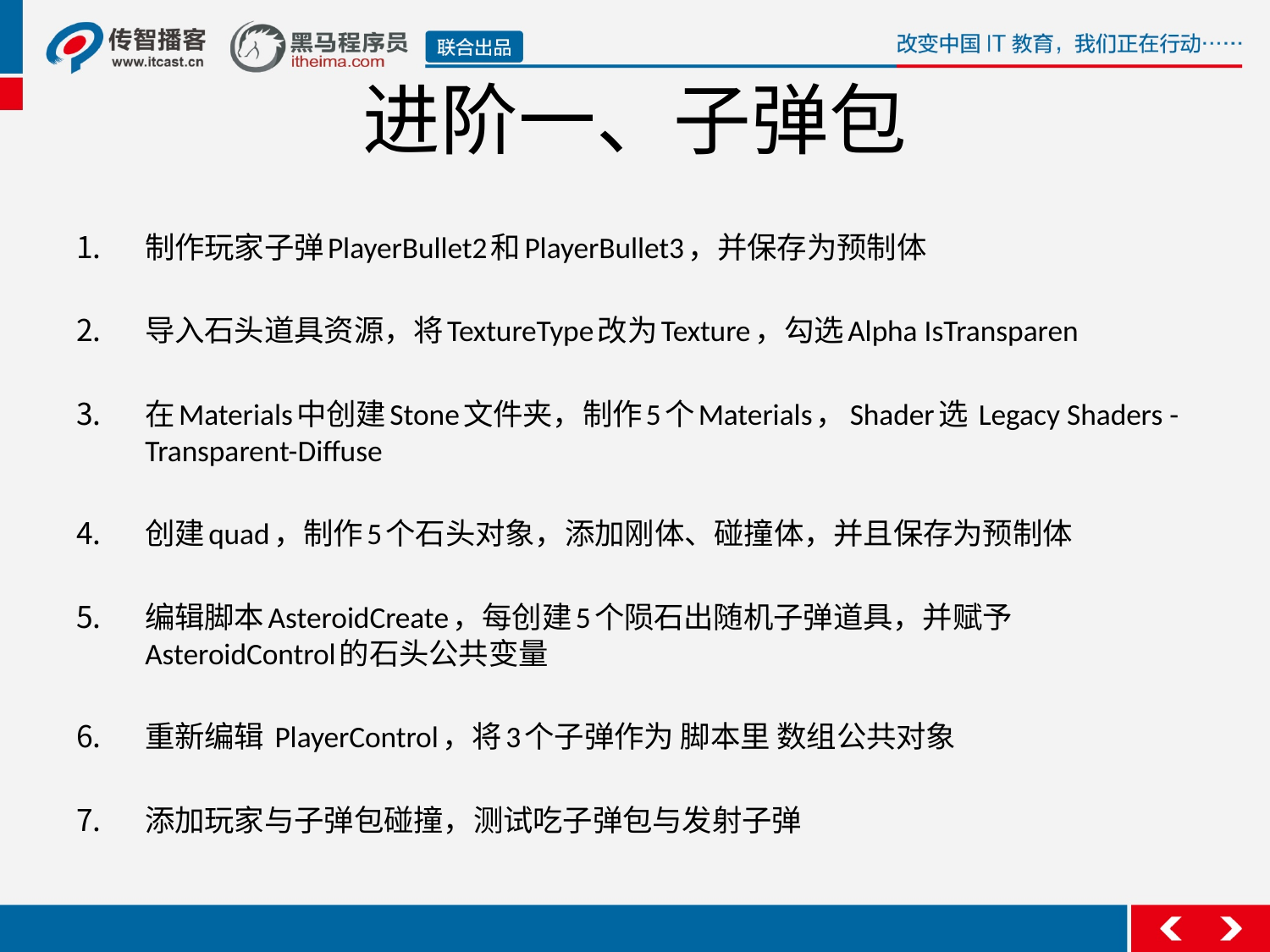

# 进阶一、子弹包
制作玩家子弹PlayerBullet2和PlayerBullet3，并保存为预制体

导入石头道具资源，将TextureType改为Texture，勾选Alpha IsTransparen

在Materials中创建Stone文件夹，制作5个Materials，Shader选 Legacy Shaders - Transparent-Diffuse

创建quad，制作5个石头对象，添加刚体、碰撞体，并且保存为预制体

编辑脚本AsteroidCreate，每创建5个陨石出随机子弹道具，并赋予AsteroidControl的石头公共变量

重新编辑 PlayerControl，将3个子弹作为 脚本里 数组公共对象

添加玩家与子弹包碰撞，测试吃子弹包与发射子弹